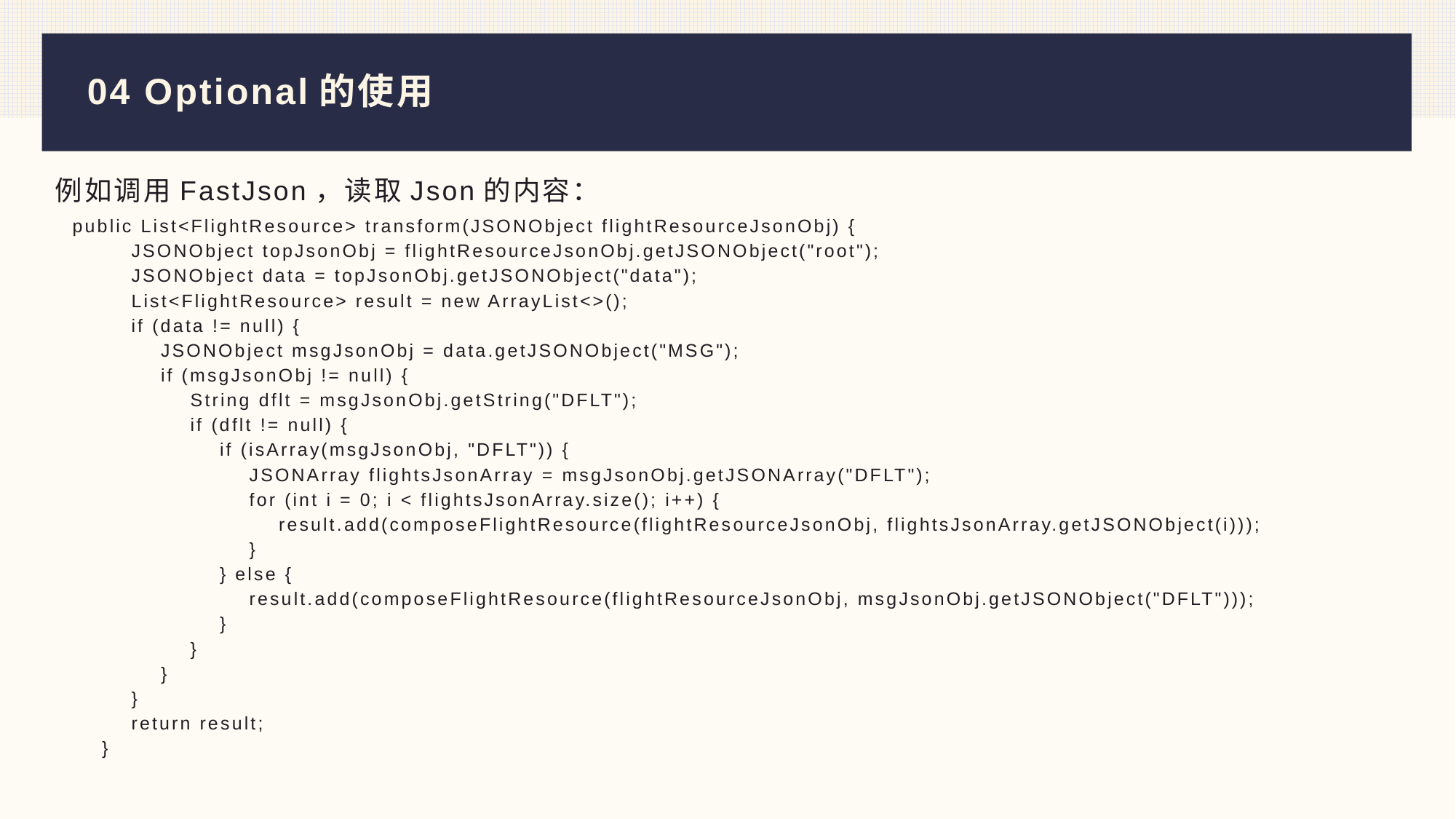

# 04 Optional的使用
例如调用FastJson，读取Json的内容：
public List<FlightResource> transform(JSONObject flightResourceJsonObj) {
        JSONObject topJsonObj = flightResourceJsonObj.getJSONObject("root");
        JSONObject data = topJsonObj.getJSONObject("data");
        List<FlightResource> result = new ArrayList<>();
        if (data != null) {
            JSONObject msgJsonObj = data.getJSONObject("MSG");
            if (msgJsonObj != null) {
                String dflt = msgJsonObj.getString("DFLT");
                if (dflt != null) {
                    if (isArray(msgJsonObj, "DFLT")) {
                        JSONArray flightsJsonArray = msgJsonObj.getJSONArray("DFLT");
                        for (int i = 0; i < flightsJsonArray.size(); i++) {
                            result.add(composeFlightResource(flightResourceJsonObj, flightsJsonArray.getJSONObject(i)));
                        }
                    } else {
                        result.add(composeFlightResource(flightResourceJsonObj, msgJsonObj.getJSONObject("DFLT")));
                    }
                }
            }
        }
        return result;
    }